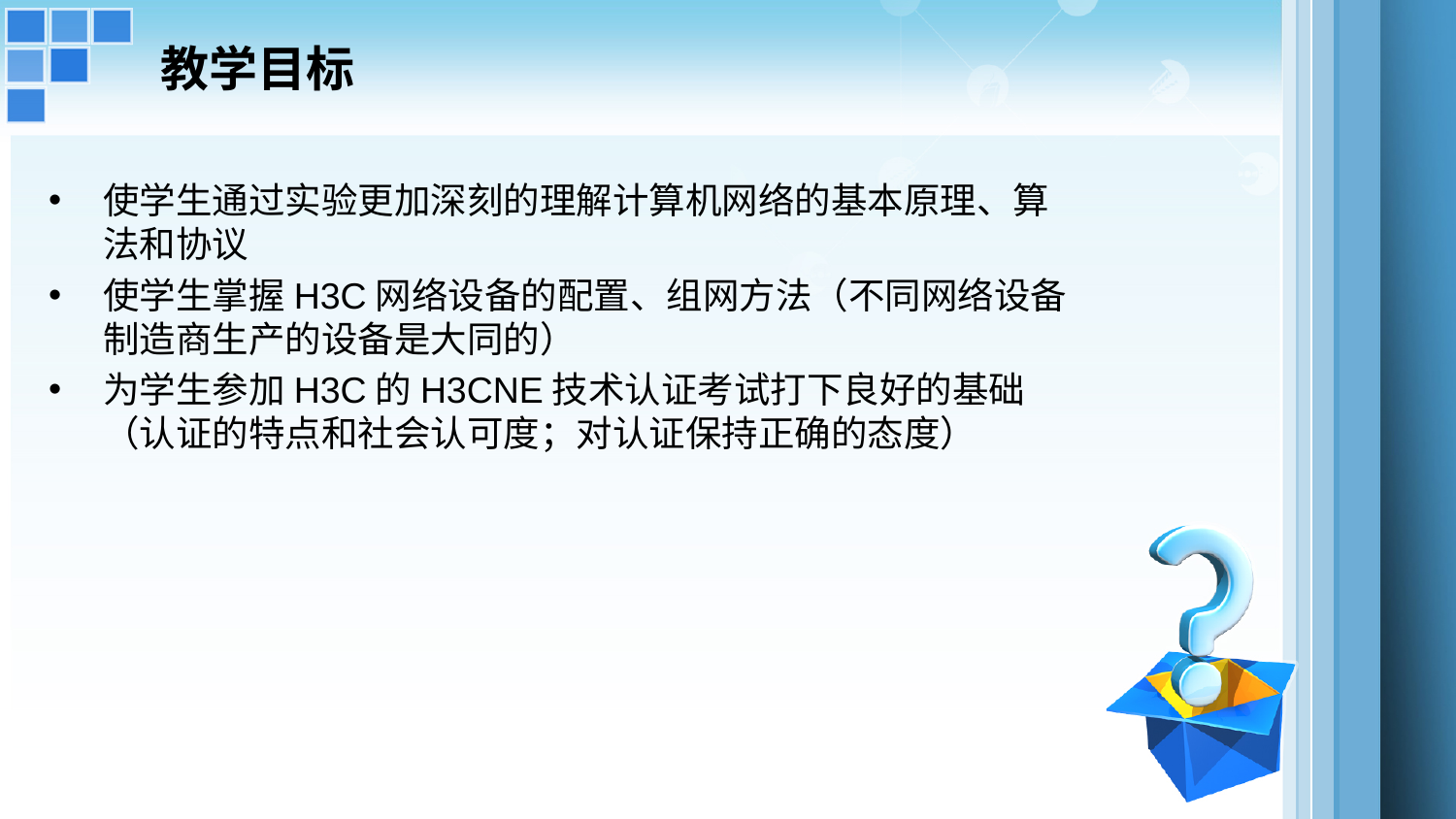

# 教学目标
使学生通过实验更加深刻的理解计算机网络的基本原理、算法和协议
使学生掌握H3C网络设备的配置、组网方法（不同网络设备制造商生产的设备是大同的）
为学生参加H3C的H3CNE技术认证考试打下良好的基础 （认证的特点和社会认可度；对认证保持正确的态度）